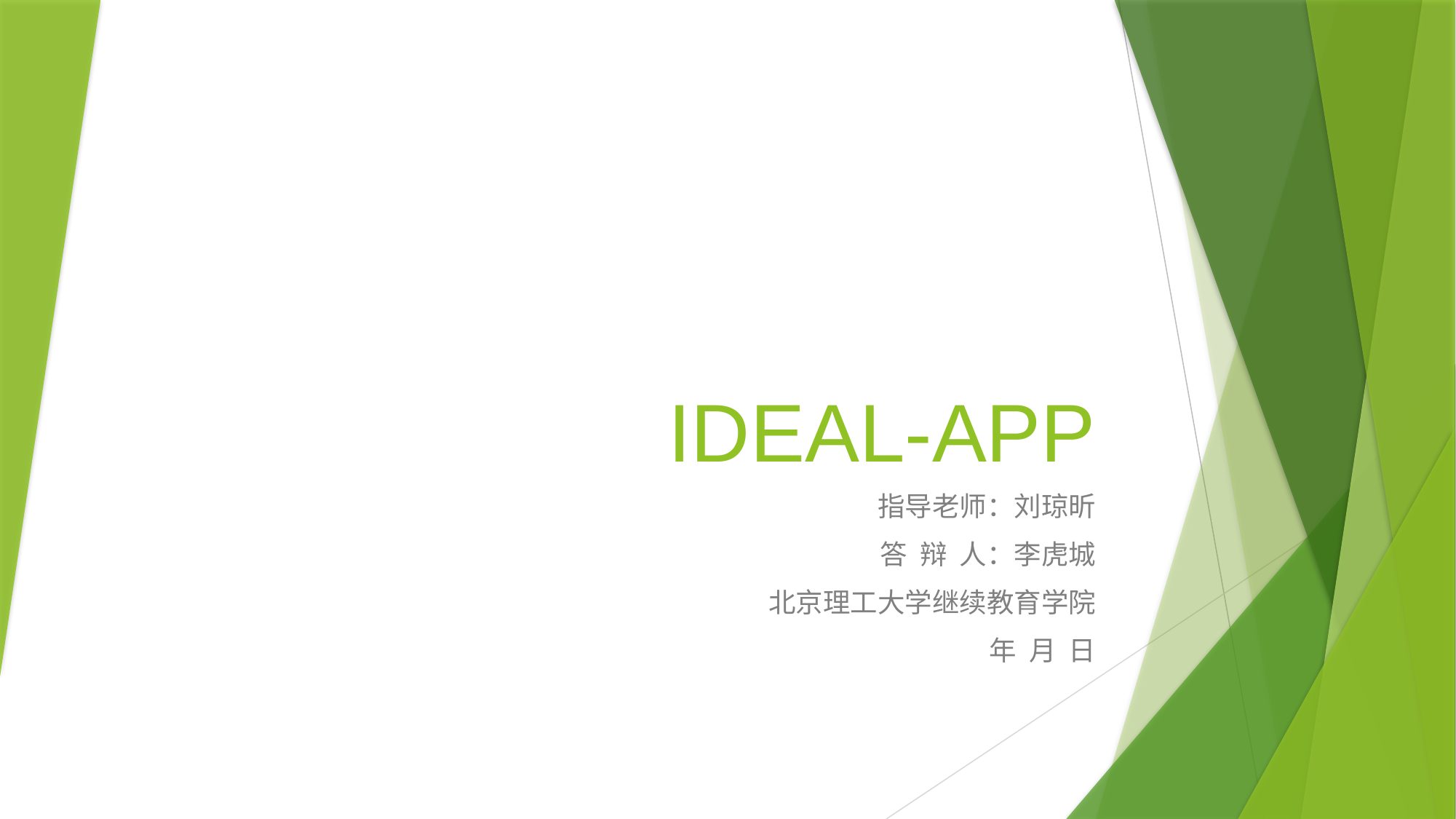

# IDEAL-APP
指导老师：刘琼昕
答  辩  人：李虎城
北京理工大学继续教育学院
 年  月  日